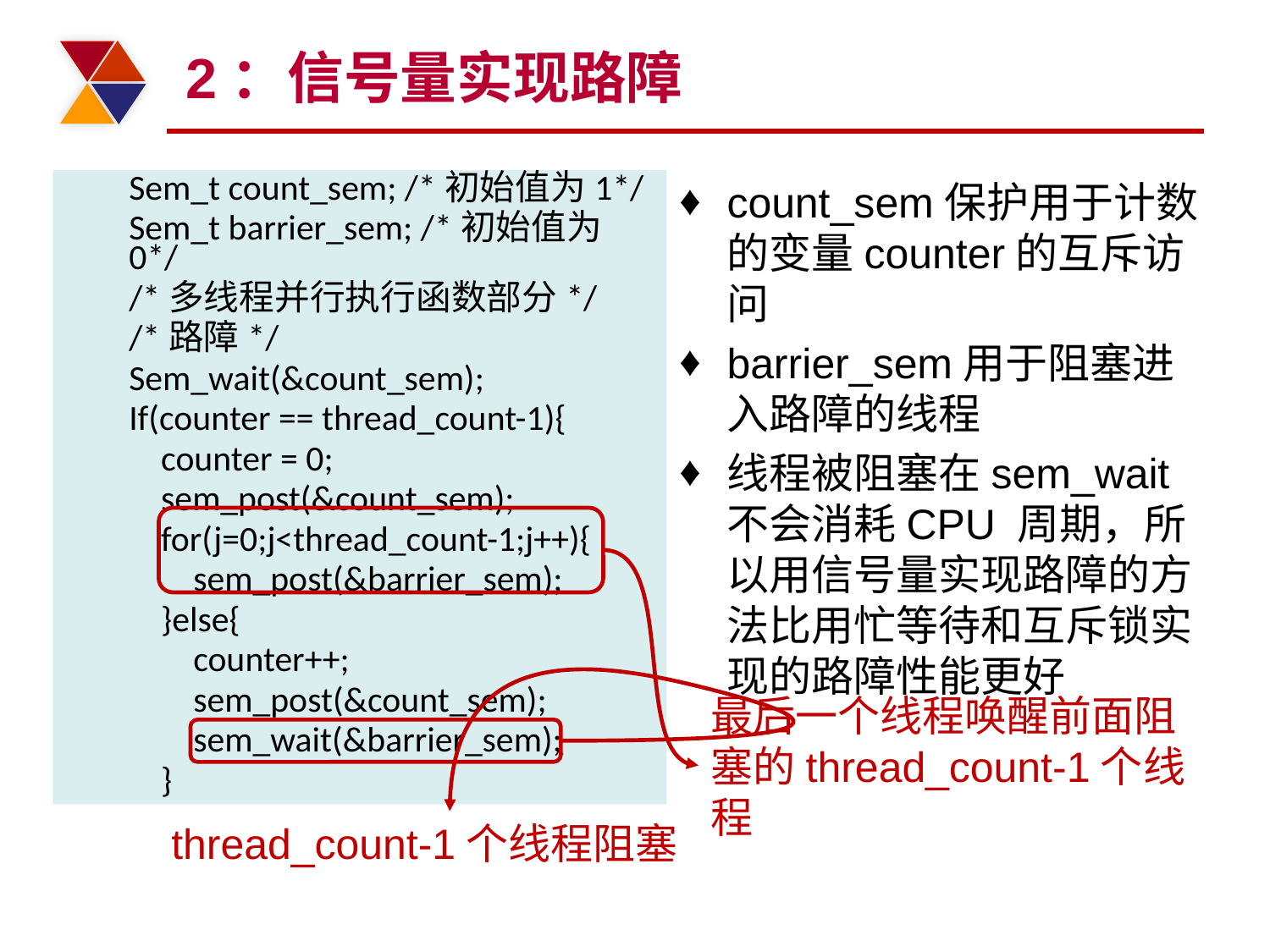

# 2：信号量实现路障
count_sem保护用于计数的变量counter的互斥访问
barrier_sem用于阻塞进入路障的线程
线程被阻塞在sem_wait 不会消耗CPU 周期，所以用信号量实现路障的方法比用忙等待和互斥锁实现的路障性能更好

Sem_t count_sem; /*初始值为1*/
Sem_t barrier_sem; /*初始值为0*/
/*多线程并行执行函数部分*/
/*路障*/
Sem_wait(&count_sem);
If(counter == thread_count-1){
    counter = 0;
    sem_post(&count_sem);
    for(j=0;j<thread_count-1;j++){
        sem_post(&barrier_sem);
    }else{
        counter++;
        sem_post(&count_sem);
        sem_wait(&barrier_sem);
    }

最后一个线程唤醒前面阻塞的thread_count-1个线程

thread_count-1个线程阻塞